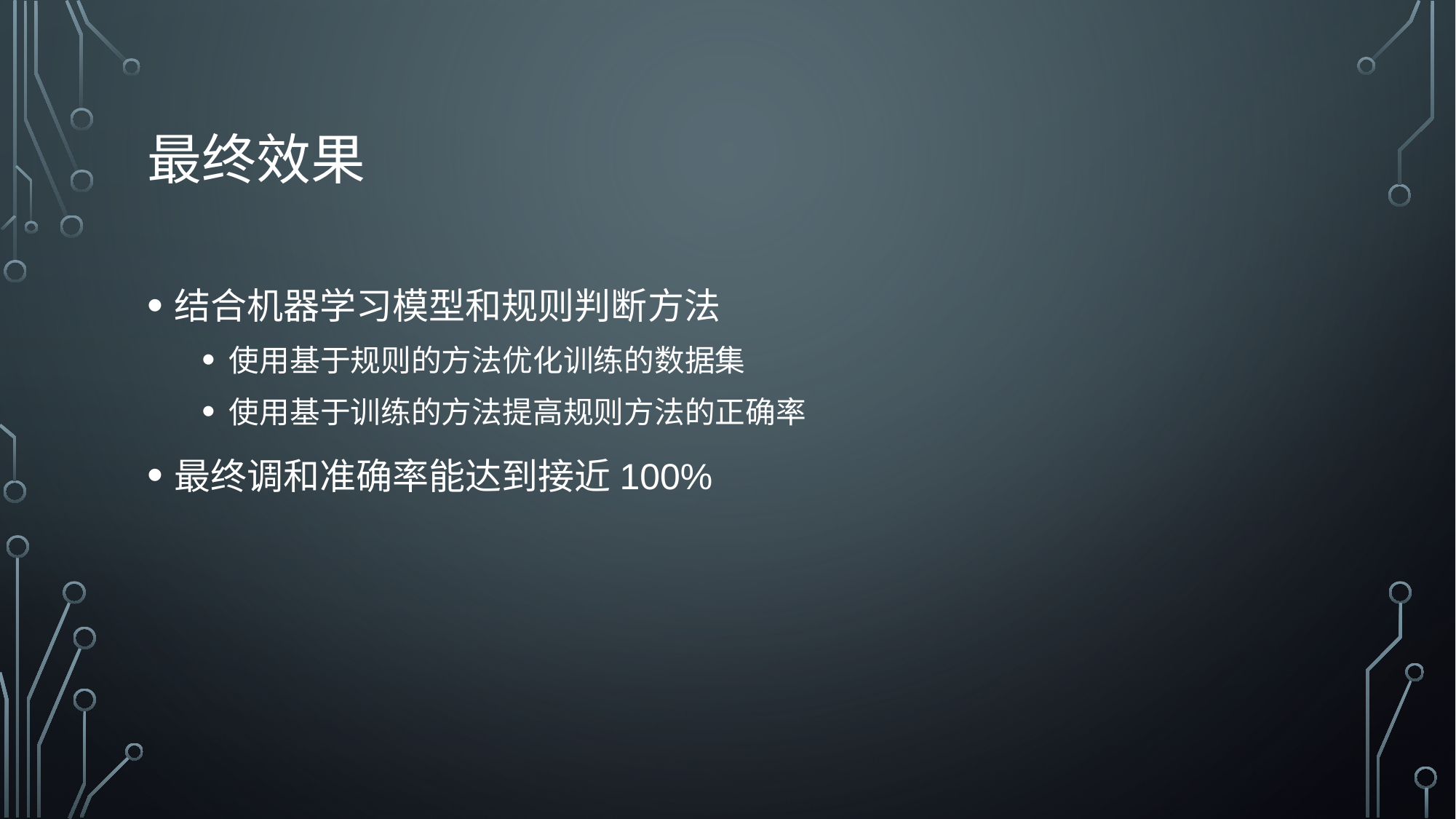

# 最终效果
结合机器学习模型和规则判断方法
使用基于规则的方法优化训练的数据集
使用基于训练的方法提高规则方法的正确率
最终调和准确率能达到接近100%